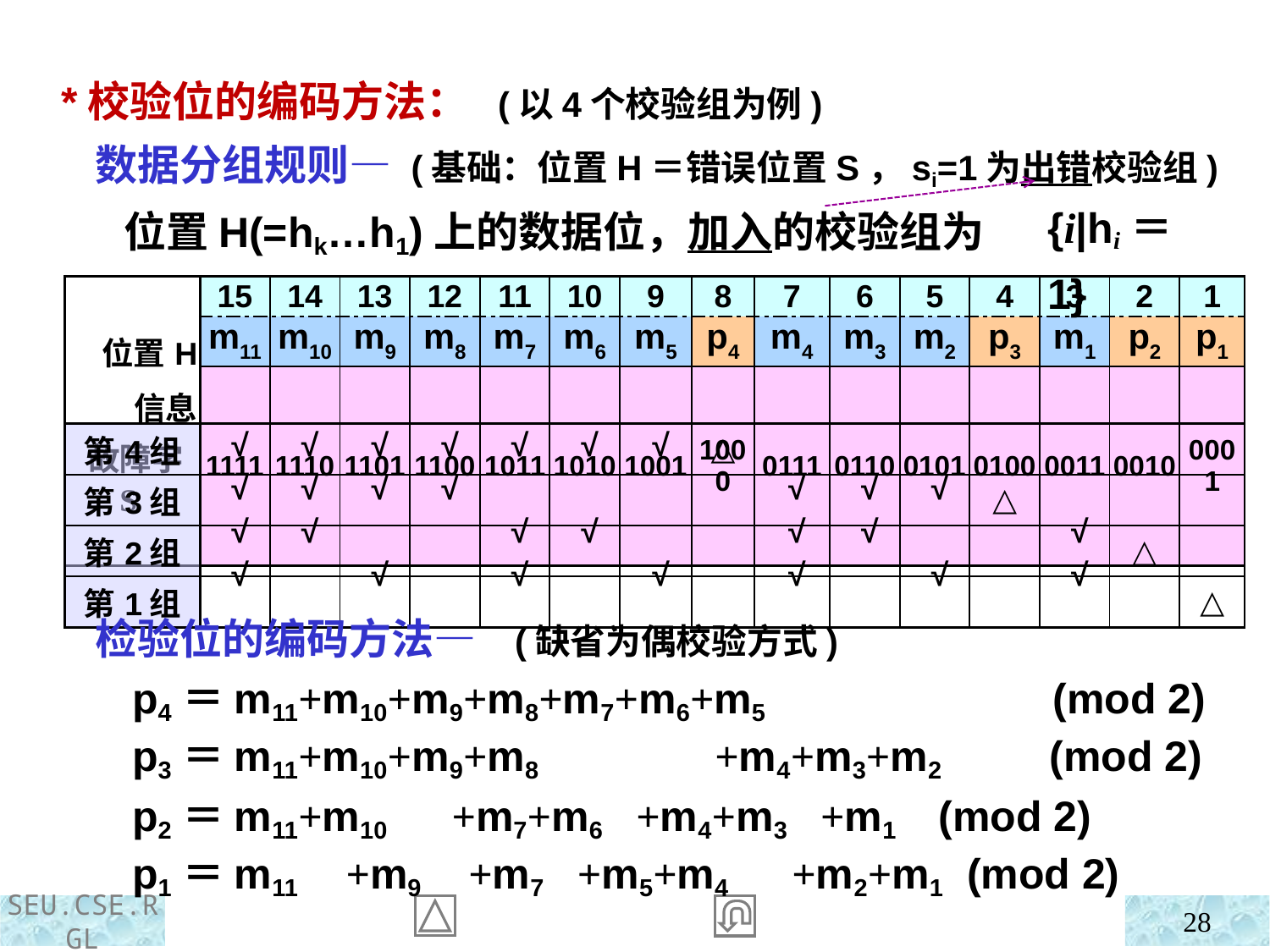

*校验位的编码方法：  (以4个校验组为例)
     数据分组规则— (基础：位置H＝错误位置S，si=1为出错校验组)
        位置H(=hk…h1)上的数据位，加入的校验组为
{i|hi＝1}
| 位置H 信息 故障字S | 15 | 14 | 13 | 12 | 11 | 10 | 9 | 8 | 7 | 6 | 5 | 4 | 3 | 2 | 1 |
| --- | --- | --- | --- | --- | --- | --- | --- | --- | --- | --- | --- | --- | --- | --- | --- |
|  | m11 | m10 | m9 | m8 | m7 | m6 | m5 | p4 | m4 | m3 | m2 | p3 | m1 | p2 | p1 |
|  | 1111 | 1110 | 1101 | 1100 | 1011 | 1010 | 1001 | 1000 | 0111 | 0110 | 0101 | 0100 | 0011 | 0010 | 0001 |
| 第4组 |  |  |  |  |  |  |  | △ |  |  |  |  |  |  |  |
| --- | --- | --- | --- | --- | --- | --- | --- | --- | --- | --- | --- | --- | --- | --- | --- |
| 第3组 |  |  |  |  |  |  |  |  |  |  |  | △ |  |  |  |
| 第2组 |  |  |  |  |  |  |  |  |  |  |  |  |  | △ |  |
| 第1组 |  |  |  |  |  |  |  |  |  |  |  |  |  |  | △ |
| √ | √ | √ | √ | √ | √ | √ |  |  |  |  |  |  |
| --- | --- | --- | --- | --- | --- | --- | --- | --- | --- | --- | --- | --- |
| √ | √ | √ | √ |  |  |  |  | √ | √ | √ |  |  |
| √ | √ |  |  | √ | √ |  |  | √ | √ |  |  | √ |
| √ |  | √ |  | √ |  | √ |  | √ |  | √ |  | √ |
     检验位的编码方法—   (缺省为偶校验方式)
        p4＝m11+m10+m9+m8+m7+m6+m5                            (mod 2)
        p3＝m11+m10+m9+m8                    +m4+m3+m2           (mod 2)
        p2＝m11+m10         +m7+m6     +m4+m3     +m1    (mod 2)
        p1＝m11      +m9      +m7     +m5+m4      +m2+m1  (mod 2)

28